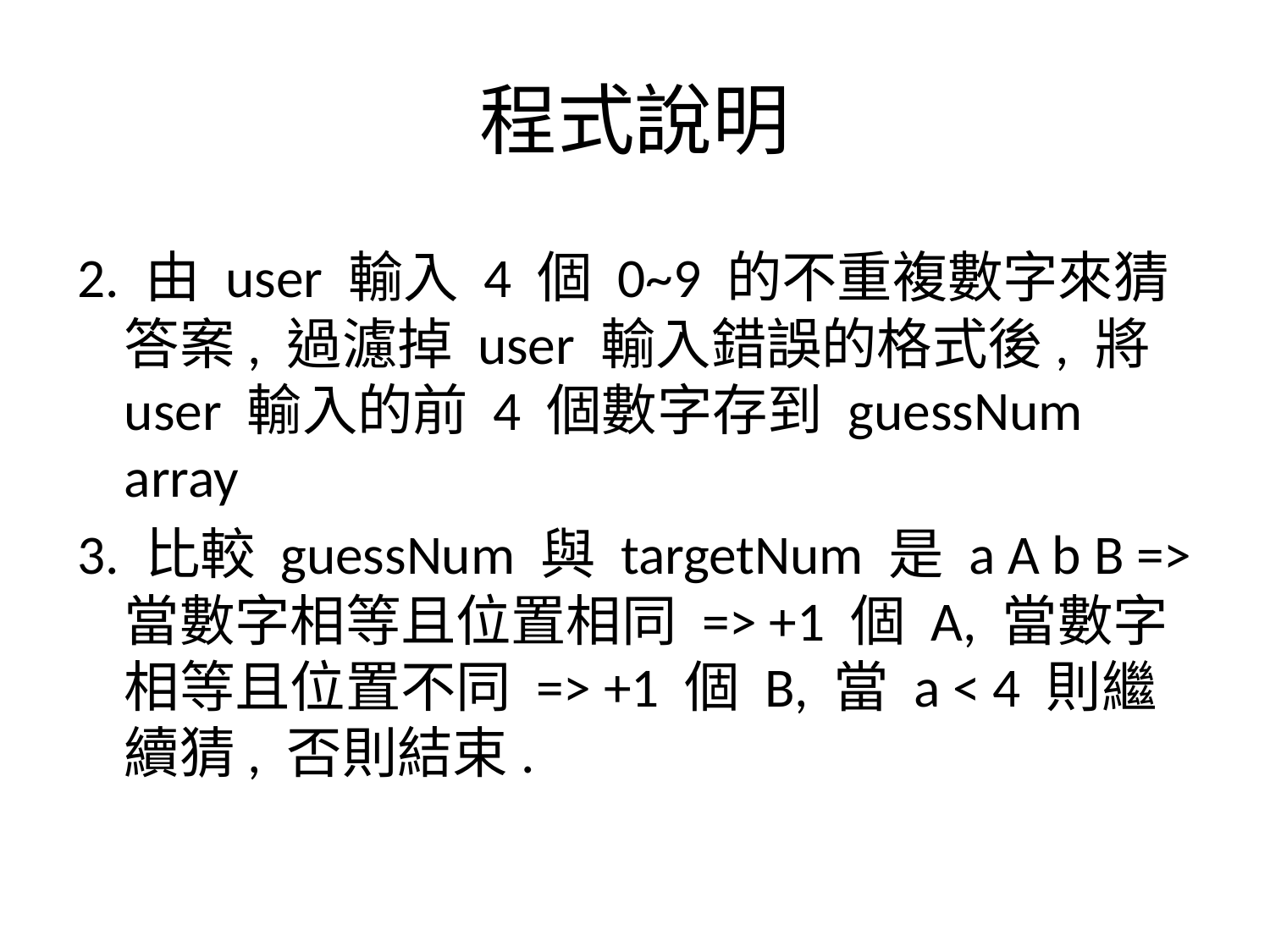

# 程式說明
2. 由 user 輸入 4 個 0~9 的不重複數字來猜答案, 過濾掉 user 輸入錯誤的格式後, 將 user 輸入的前 4 個數字存到 guessNum array
3. 比較 guessNum 與 targetNum 是 a A b B => 當數字相等且位置相同 => +1 個 A, 當數字相等且位置不同 => +1 個 B, 當 a < 4 則繼續猜, 否則結束.